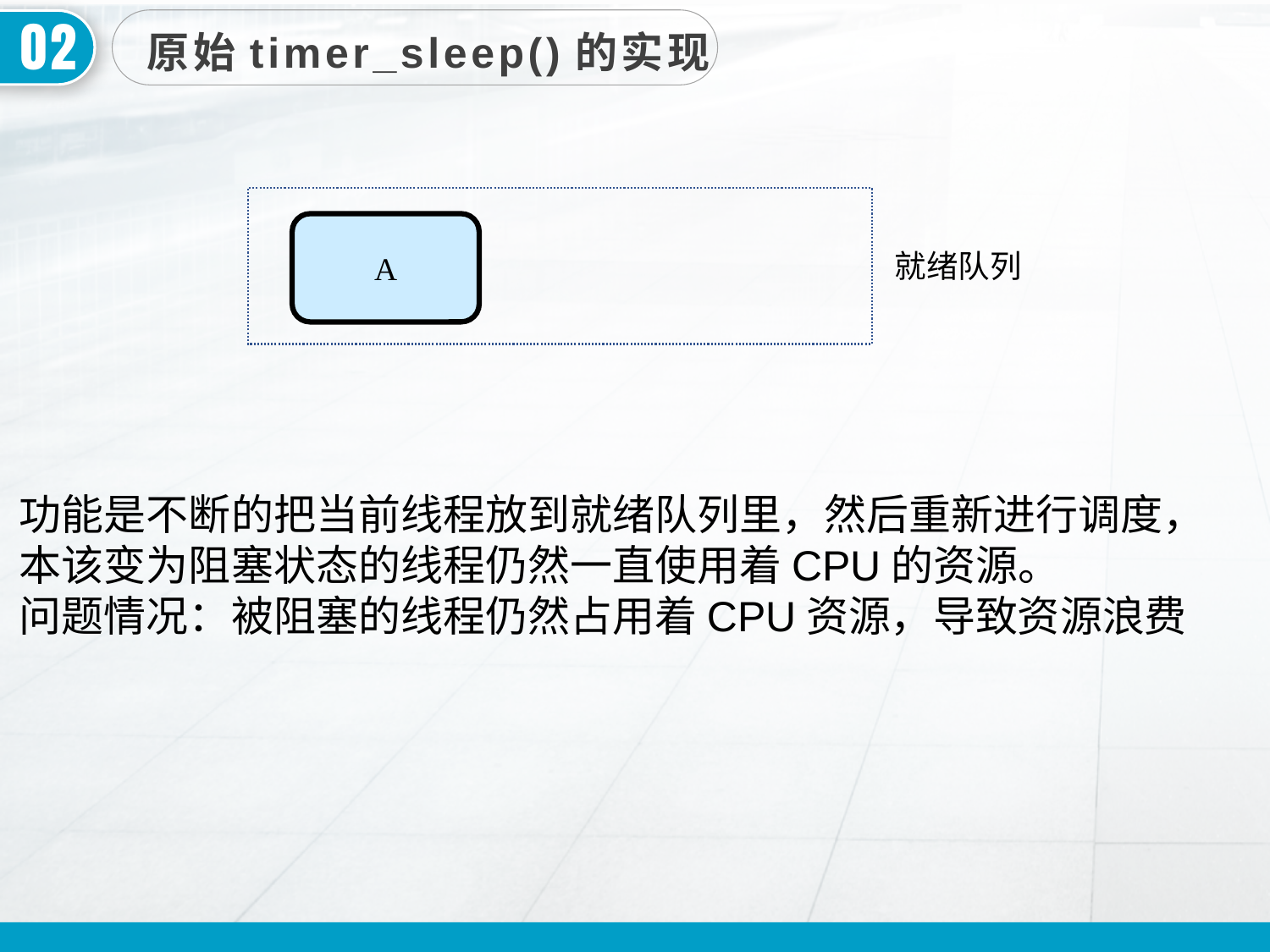

02
原始timer_sleep()的实现

A
就绪队列
功能是不断的把当前线程放到就绪队列里，然后重新进行调度，本该变为阻塞状态的线程仍然一直使用着CPU的资源。
问题情况：被阻塞的线程仍然占用着CPU资源，导致资源浪费